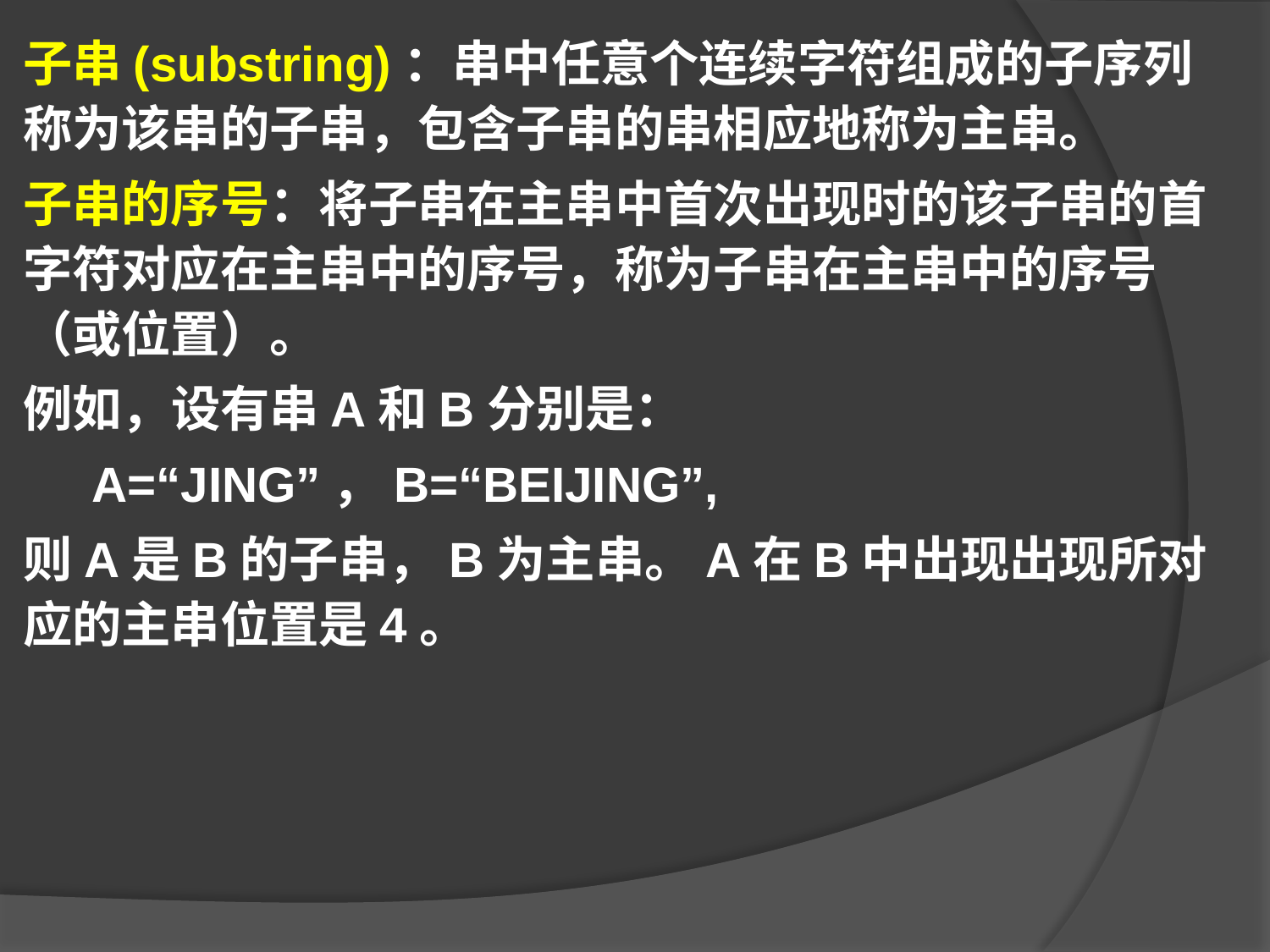

# 子串(substring)：串中任意个连续字符组成的子序列称为该串的子串，包含子串的串相应地称为主串。
子串的序号：将子串在主串中首次出现时的该子串的首字符对应在主串中的序号，称为子串在主串中的序号（或位置）。
例如，设有串A和B分别是：
     A=“JING”，B=“BEIJING”,
则A是B的子串，B为主串。A在B中出现出现所对应的主串位置是4。